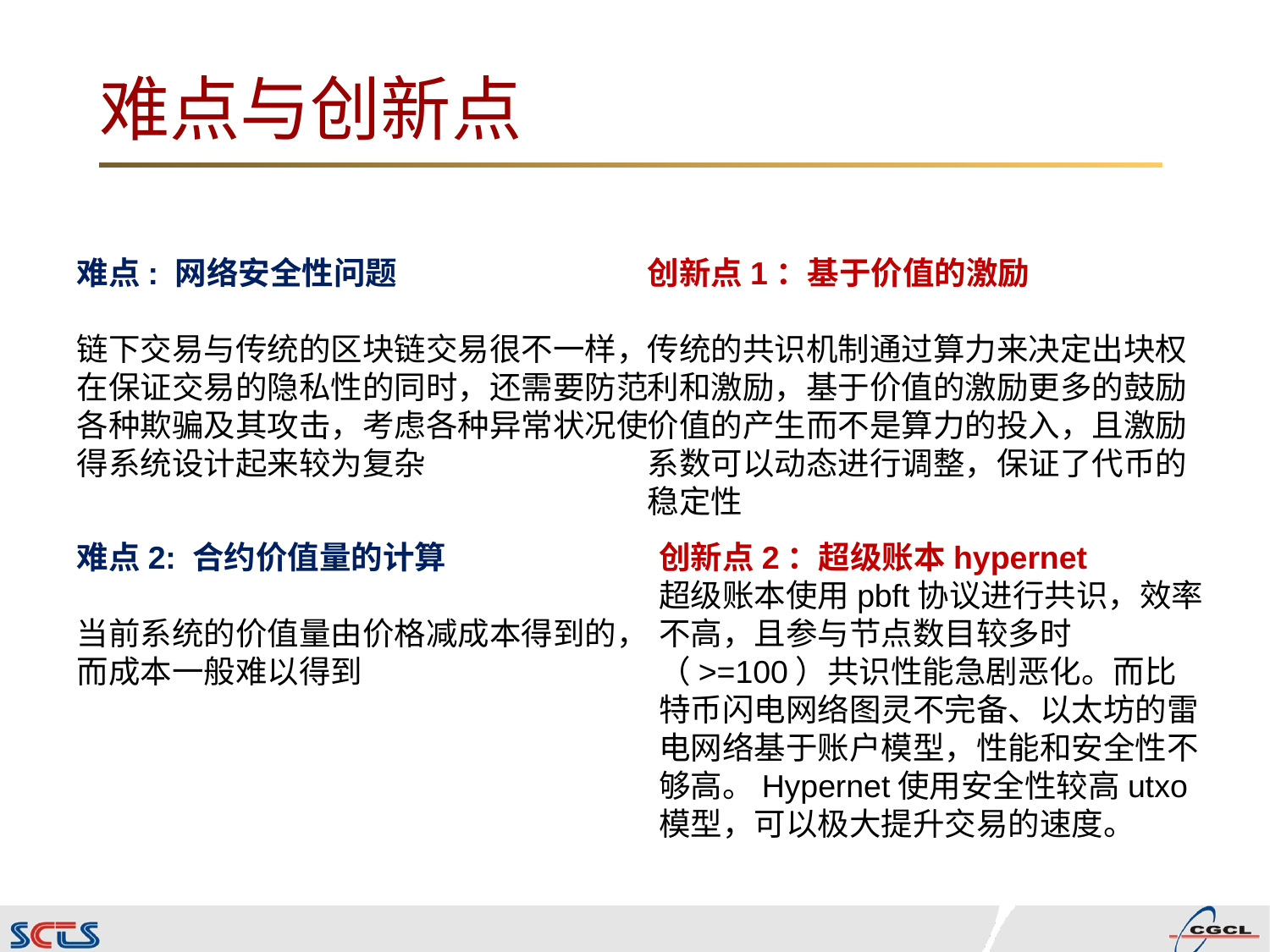

难点与创新点
难点: 网络安全性问题

链下交易与传统的区块链交易很不一样，在保证交易的隐私性的同时，还需要防范各种欺骗及其攻击，考虑各种异常状况使得系统设计起来较为复杂
创新点1：基于价值的激励

传统的共识机制通过算力来决定出块权利和激励，基于价值的激励更多的鼓励价值的产生而不是算力的投入，且激励系数可以动态进行调整，保证了代币的稳定性
难点2: 合约价值量的计算

当前系统的价值量由价格减成本得到的，而成本一般难以得到
创新点2：超级账本hypernet
超级账本使用pbft协议进行共识，效率不高，且参与节点数目较多时（>=100）共识性能急剧恶化。而比特币闪电网络图灵不完备、以太坊的雷电网络基于账户模型，性能和安全性不够高。Hypernet使用安全性较高utxo模型，可以极大提升交易的速度。